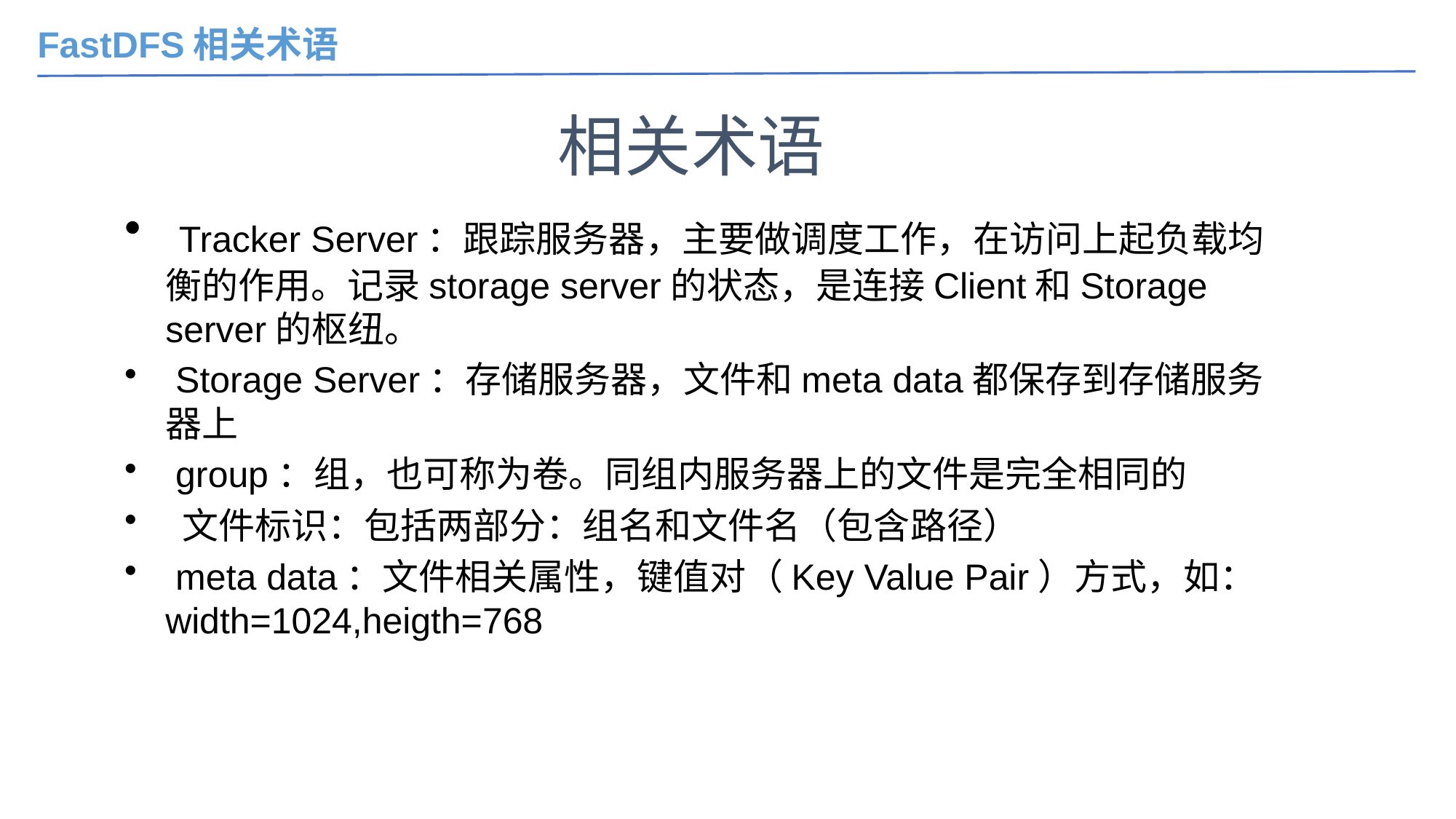

FastDFS相关术语
相关术语
 Tracker Server：跟踪服务器，主要做调度工作，在访问上起负载均衡的作用。记录storage server的状态，是连接Client和Storage server的枢纽。
 Storage Server：存储服务器，文件和meta data都保存到存储服务器上
 group：组，也可称为卷。同组内服务器上的文件是完全相同的
 文件标识：包括两部分：组名和文件名（包含路径）
 meta data：文件相关属性，键值对（Key Value Pair）方式，如：width=1024,heigth=768